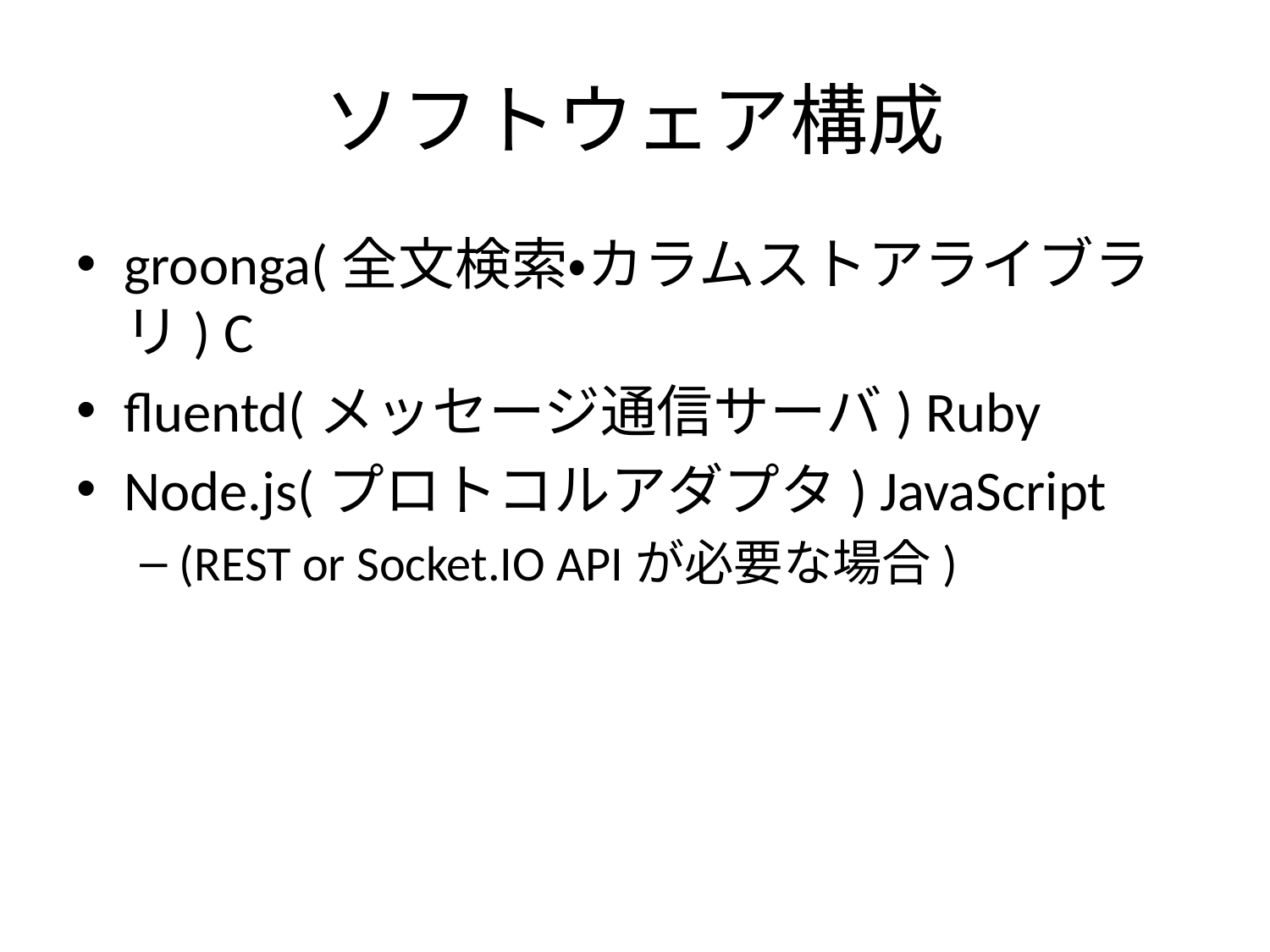

# ソフトウェア構成
groonga(全文検索・カラムストアライブラリ) C
fluentd(メッセージ通信サーバ) Ruby
Node.js(プロトコルアダプタ) JavaScript
(REST or Socket.IO APIが必要な場合)